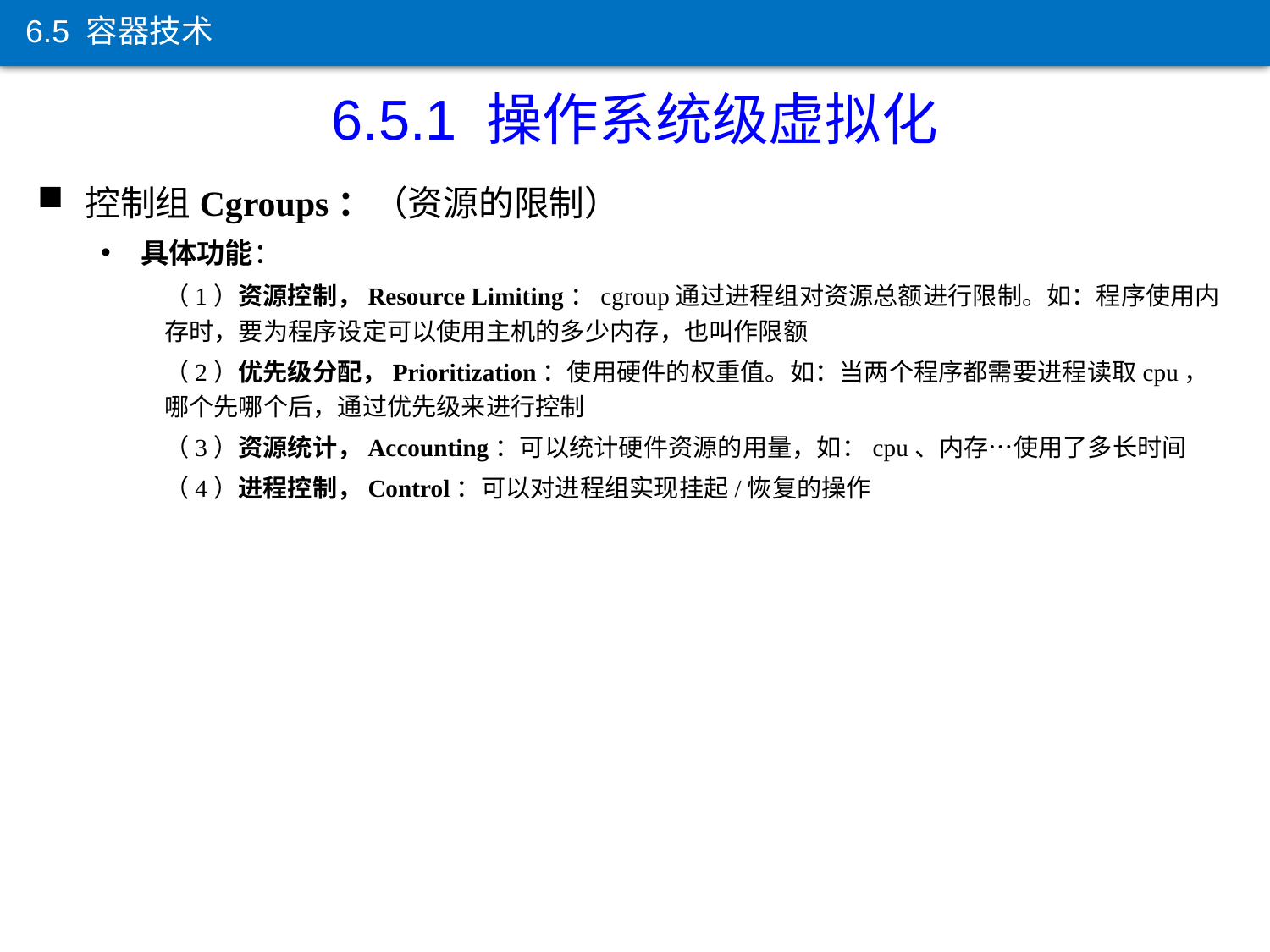

6.5 容器技术
6.5.1 操作系统级虚拟化
控制组Cgroups：（资源的限制）
具体功能：
（1）资源控制，Resource Limiting：cgroup通过进程组对资源总额进行限制。如：程序使用内存时，要为程序设定可以使用主机的多少内存，也叫作限额
（2）优先级分配，Prioritization：使用硬件的权重值。如：当两个程序都需要进程读取cpu，哪个先哪个后，通过优先级来进行控制
（3）资源统计，Accounting：可以统计硬件资源的用量，如：cpu、内存…使用了多长时间
（4）进程控制，Control：可以对进程组实现挂起/恢复的操作

16